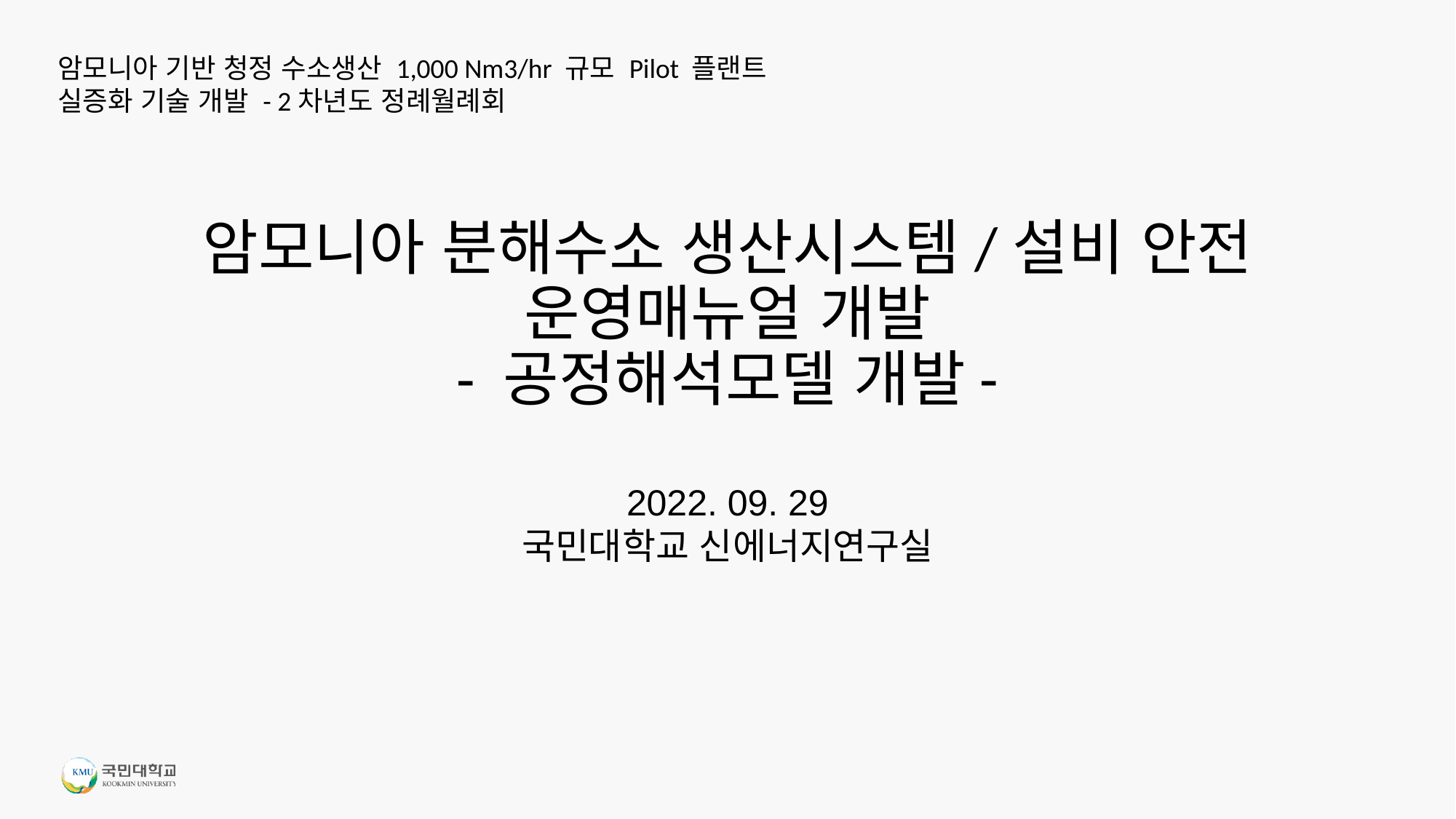

암모니아 기반 청정 수소생산 1,000 Nm3/hr 규모 Pilot 플랜트
실증화 기술 개발 - 2차년도 정례월례회
# 암모니아 분해수소 생산시스템/설비 안전 운영매뉴얼 개발 - 공정해석모델 개발-

2022. 09. 29
국민대학교 신에너지연구실